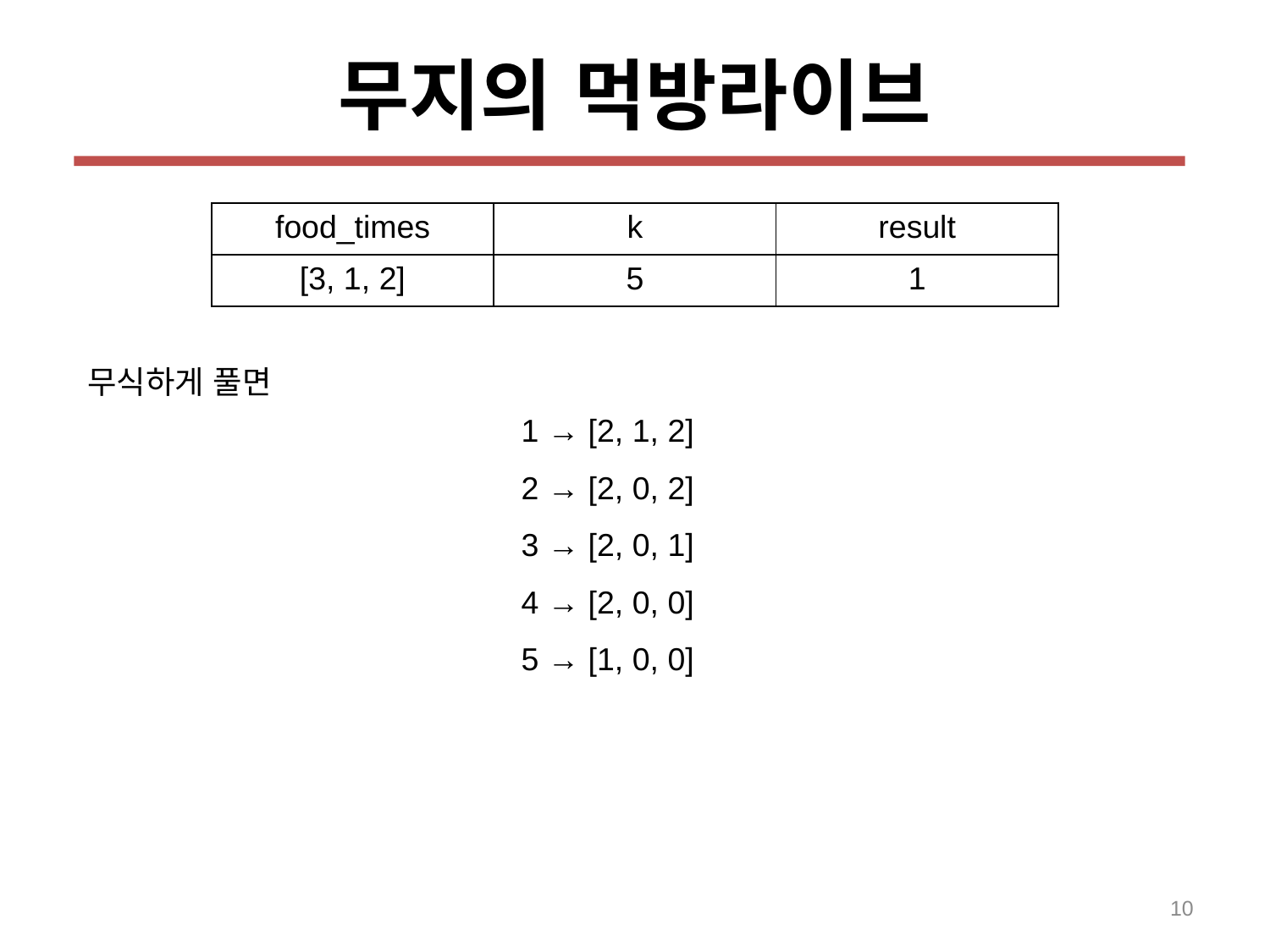

# 무지의 먹방라이브

| food\_times | k | result |
| --- | --- | --- |
| [3, 1, 2] | 5 | 1 |
무식하게 풀면
1 → [2, 1, 2]
2 → [2, 0, 2]
3 → [2, 0, 1]
4 → [2, 0, 0]
5 → [1, 0, 0]
10